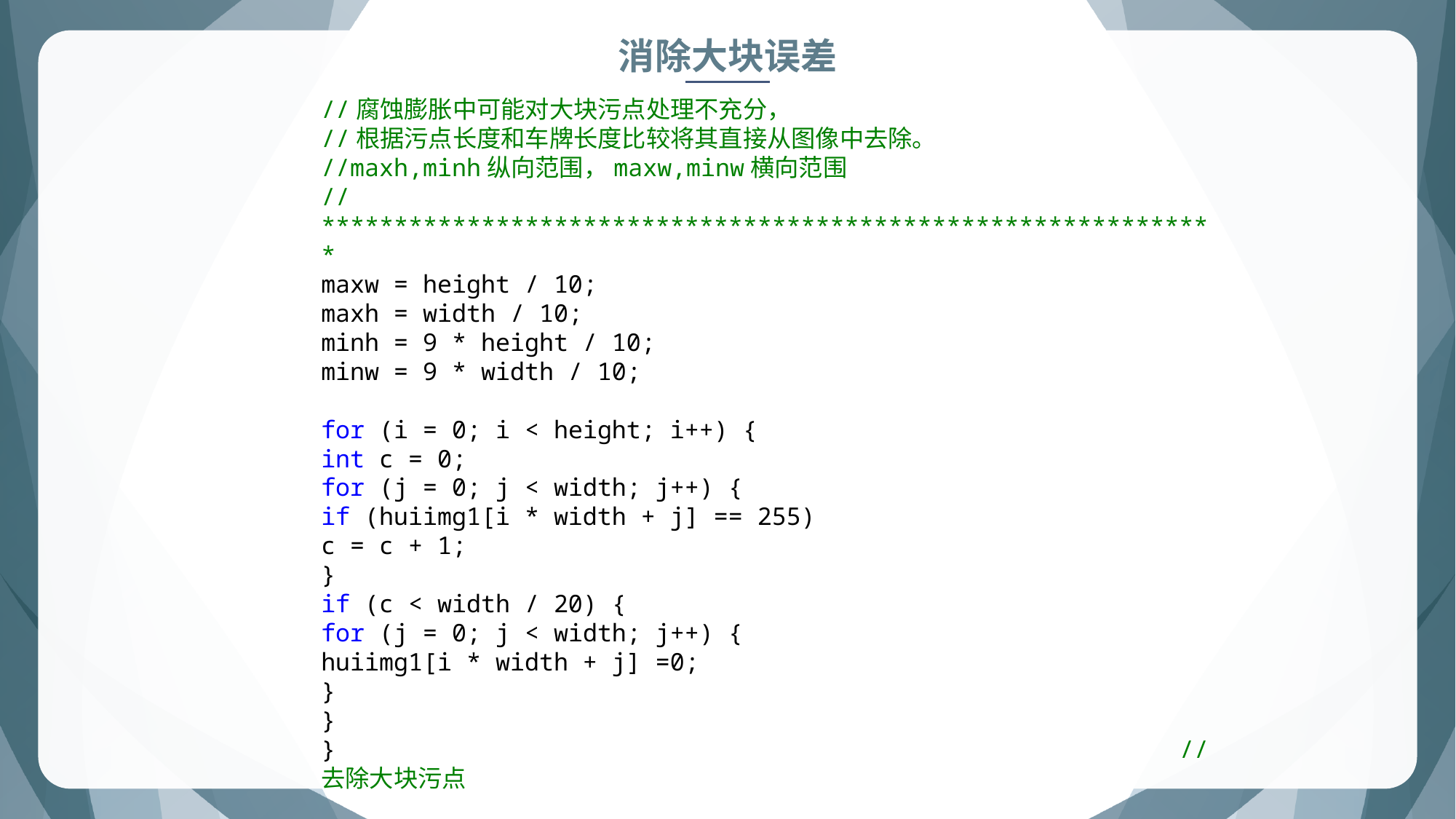

消除大块误差
//腐蚀膨胀中可能对大块污点处理不充分，
//根据污点长度和车牌长度比较将其直接从图像中去除。
//maxh,minh纵向范围，maxw,minw横向范围
//**************************************************************
maxw = height / 10;
maxh = width / 10;
minh = 9 * height / 10;
minw = 9 * width / 10;

for (i = 0; i < height; i++) {
int c = 0;
for (j = 0; j < width; j++) {
if (huiimg1[i * width + j] == 255)
c = c + 1;
}
if (c < width / 20) {
for (j = 0; j < width; j++) {
huiimg1[i * width + j] =0;
}
}
}                                                          //去除大块污点